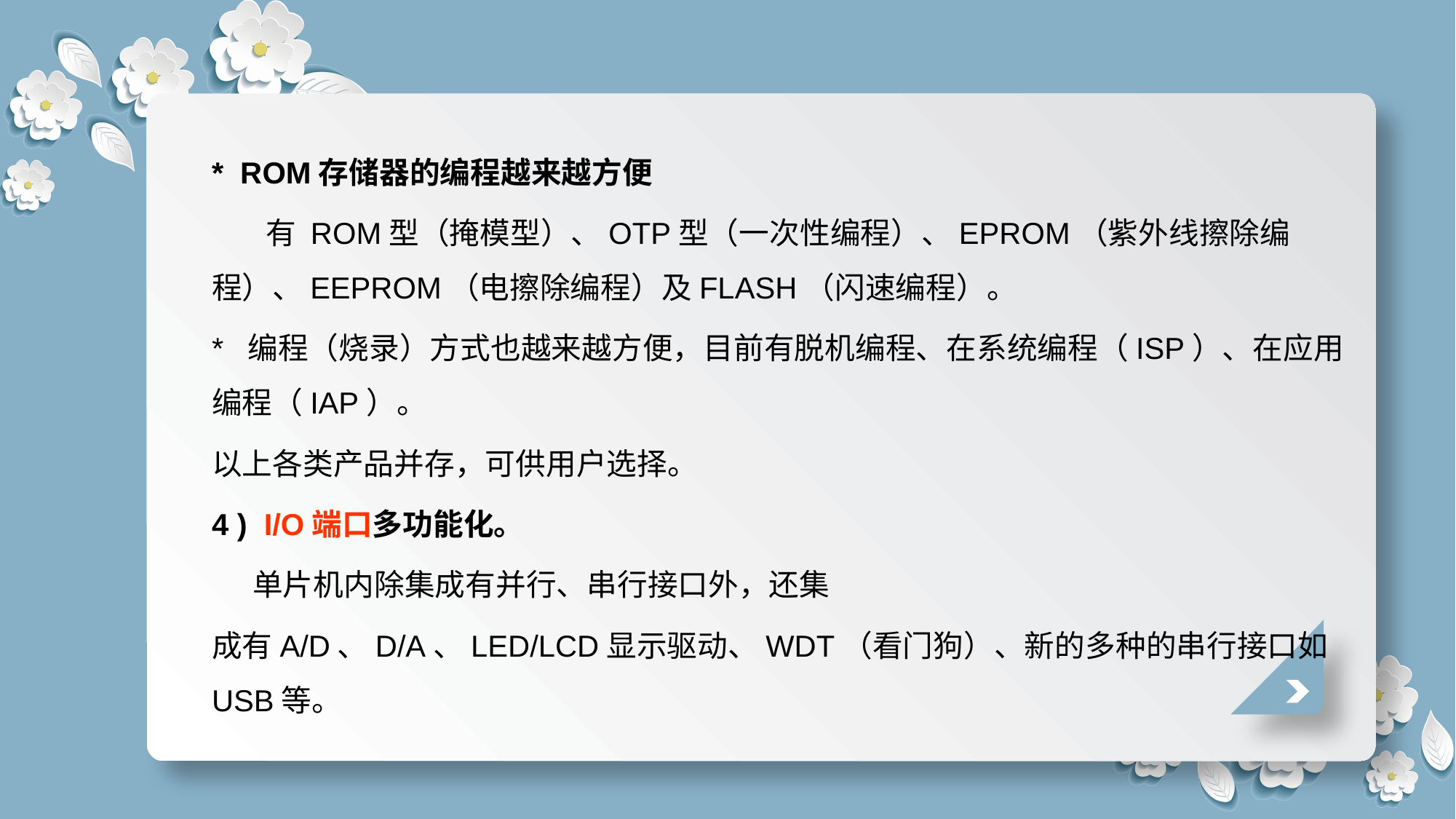

*  ROM存储器的编程越来越方便
       有 ROM型（掩模型）、OTP型（一次性编程）、EPROM（紫外线擦除编程）、EEPROM（电擦除编程）及FLASH（闪速编程）。
*  编程（烧录）方式也越来越方便，目前有脱机编程、在系统编程（ISP）、在应用编程（IAP）。
以上各类产品并存，可供用户选择。
4 )  I/O端口多功能化。
     单片机内除集成有并行、串行接口外，还集
成有A/D、D/A、LED/LCD显示驱动、WDT（看门狗）、新的多种的串行接口如USB等。

延时符